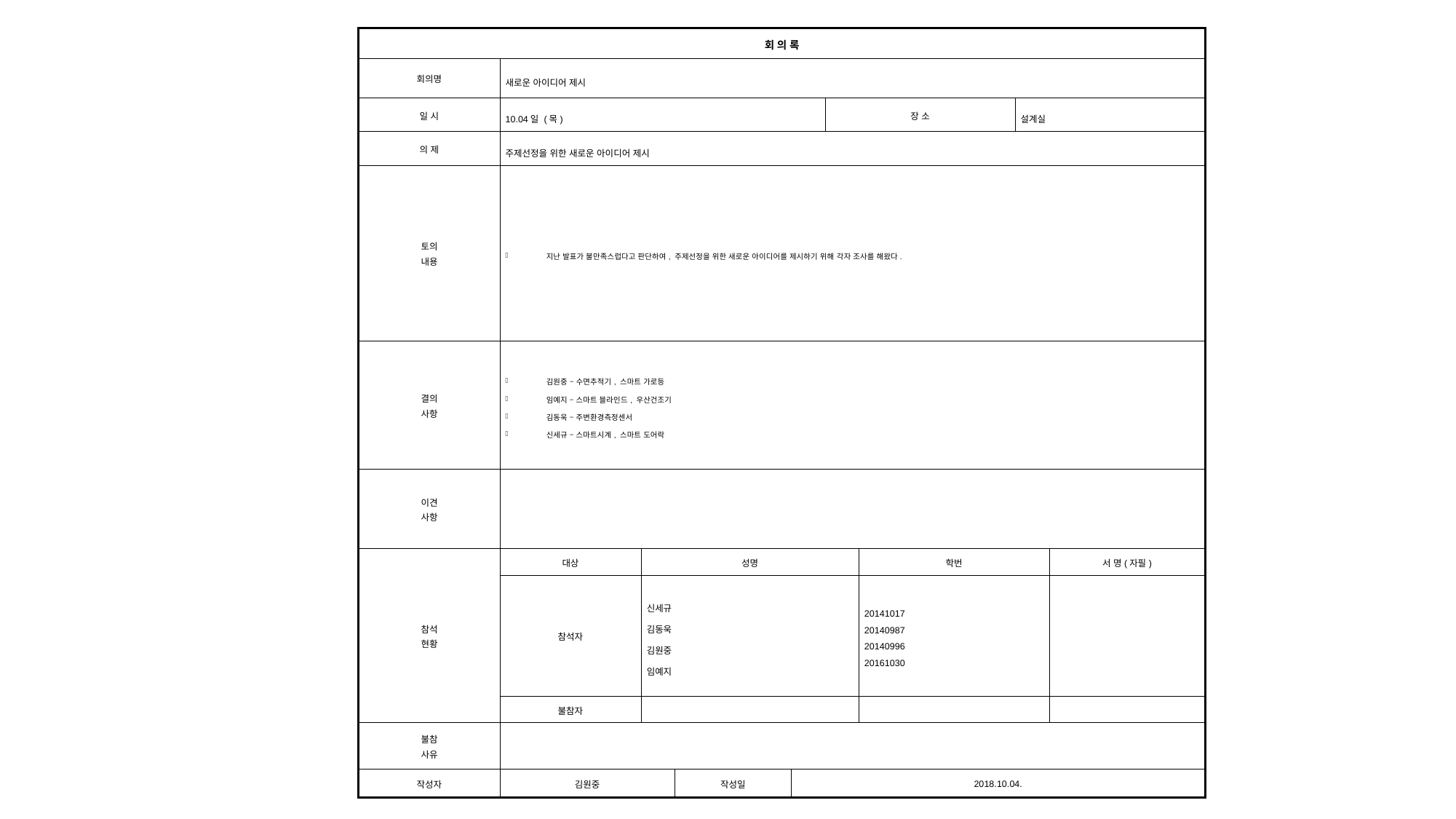

| 회 의 록 |  |  |  |  |  |  |  |  |
| --- | --- | --- | --- | --- | --- | --- | --- | --- |
| 회의명 | 새로운 아이디어 제시 |  |  |  |  |  |  |  |
| 일 시 | 10.04일 (목) |  |  |  | 장 소 |  | 설계실 |  |
| 의 제 | 주제선정을 위한 새로운 아이디어 제시 |  |  |  |  |  |  |  |
| 토의 내용 | 지난 발표가 불만족스럽다고 판단하여, 주제선정을 위한 새로운 아이디어를 제시하기 위해 각자 조사를 해왔다. |  |  |  |  |  |  |  |
| 결의 사항 | 김원중 – 수면추적기, 스마트 가로등 임예지 – 스마트 블라인드, 우산건조기 김동욱 – 주변환경측정센서 신세규 – 스마트시계, 스마트 도어락 |  |  |  |  |  |  |  |
| 이견 사항 |  |  |  |  |  |  |  |  |
| 참석 현황 | 대상 | 성명 |  |  |  | 학번 |  | 서 명(자필) |
|  | 참석자 | 신세규 김동욱 김원중 임예지 |  |  |  | 20141017 20140987 20140996 20161030 |  |  |
|  | 불참자 |  |  |  |  |  |  |  |
| 불참 사유 |  |  |  |  |  |  |  |  |
| 작성자 | 김원중 |  | 작성일 | 2018.10.04. |  |  |  |  |